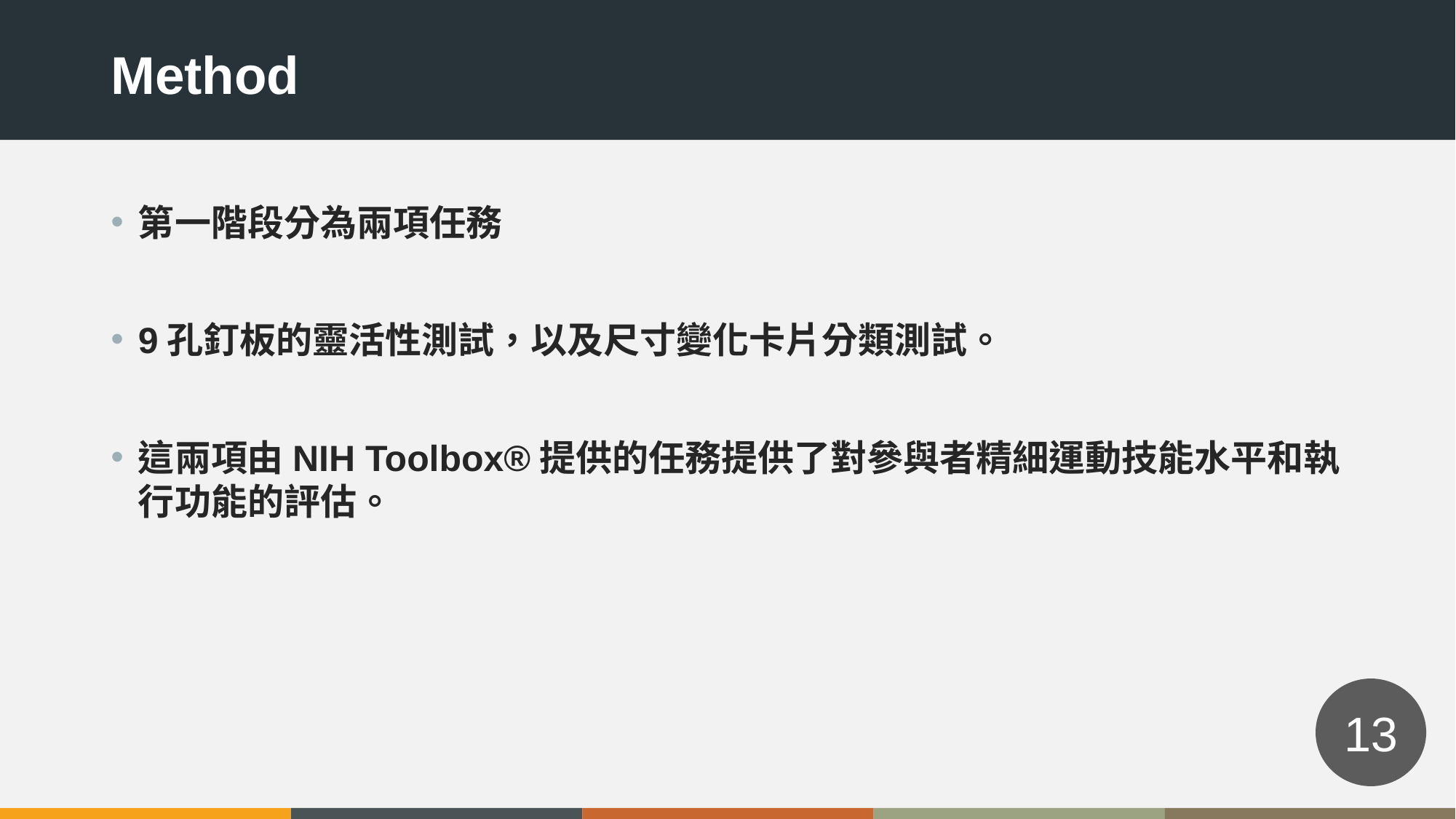

Method
第一階段分為兩項任務

9孔釘板的靈活性測試，以及尺寸變化卡片分類測試。

這兩項由NIH Toolbox®提供的任務提供了對參與者精細運動技能水平和執行功能的評估。
13